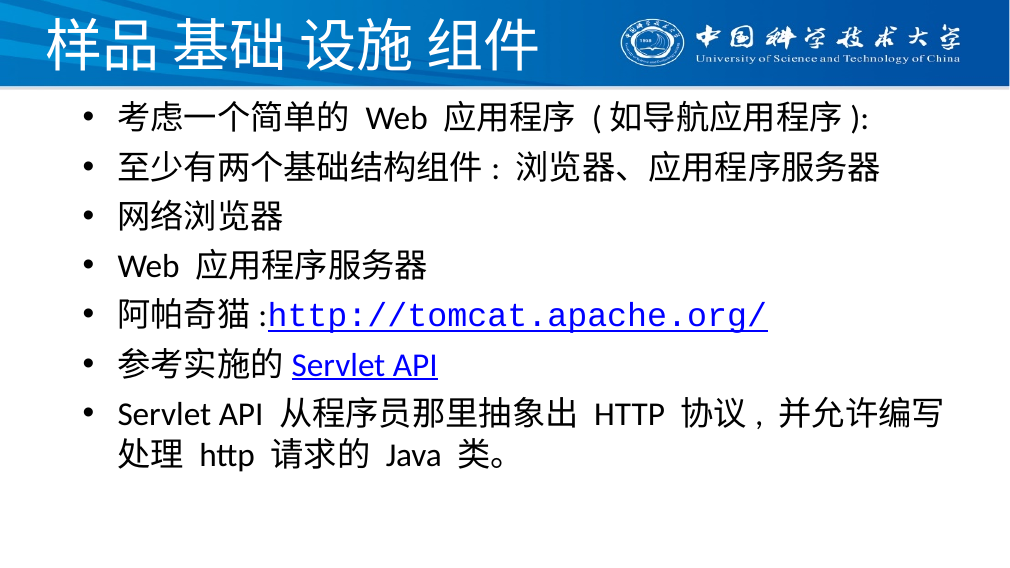

# 样品 基础 设施 组件
考虑一个简单的 Web 应用程序 (如导航应用程序):
至少有两个基础结构组件: 浏览器、应用程序服务器
网络浏览器
Web 应用程序服务器
阿帕奇猫:http://tomcat.apache.org/
参考实施的Servlet API
Servlet API 从程序员那里抽象出 HTTP 协议, 并允许编写处理 http 请求的 Java 类。